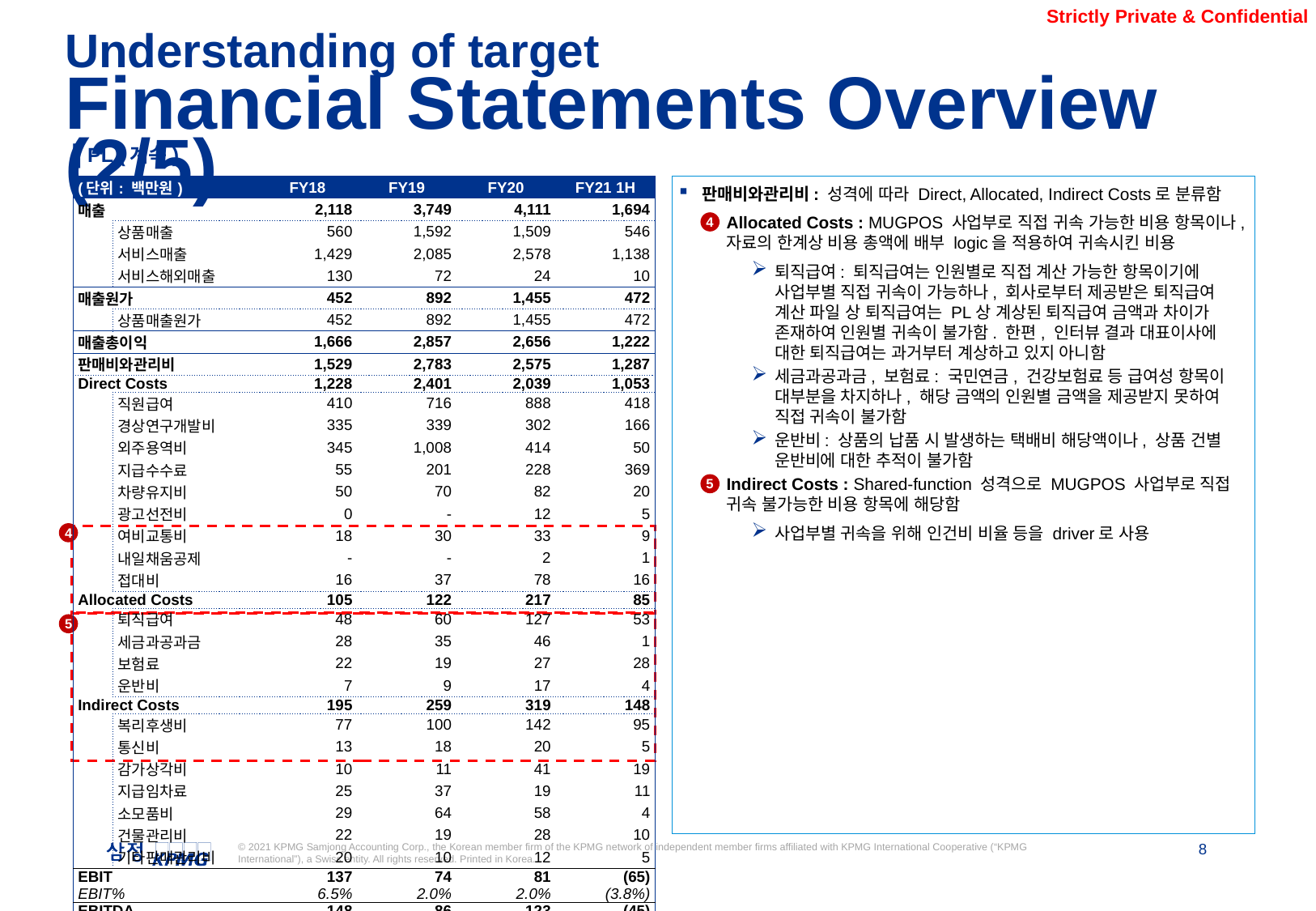

Understanding of target
Financial Statements Overview (2/5)
▌PL (계속)
판매비와관리비: 성격에 따라 Direct, Allocated, Indirect Costs로 분류함
Allocated Costs : MUGPOS 사업부로 직접 귀속 가능한 비용 항목이나, 자료의 한계상 비용 총액에 배부 logic을 적용하여 귀속시킨 비용
퇴직급여: 퇴직급여는 인원별로 직접 계산 가능한 항목이기에 사업부별 직접 귀속이 가능하나, 회사로부터 제공받은 퇴직급여 계산 파일 상 퇴직급여는 PL상 계상된 퇴직급여 금액과 차이가 존재하여 인원별 귀속이 불가함. 한편, 인터뷰 결과 대표이사에 대한 퇴직급여는 과거부터 계상하고 있지 아니함
세금과공과금, 보험료: 국민연금, 건강보험료 등 급여성 항목이 대부분을 차지하나, 해당 금액의 인원별 금액을 제공받지 못하여 직접 귀속이 불가함
운반비: 상품의 납품 시 발생하는 택배비 해당액이나, 상품 건별 운반비에 대한 추적이 불가함
Indirect Costs : Shared-function 성격으로 MUGPOS 사업부로 직접 귀속 불가능한 비용 항목에 해당함
사업부별 귀속을 위해 인건비 비율 등을 driver로 사용
| (단위: 백만원) |  | FY18 | FY19 | FY20 | FY21 1H |
| --- | --- | --- | --- | --- | --- |
| 매출 |  | 2,118 | 3,749 | 4,111 | 1,694 |
|  | 상품매출 | 560 | 1,592 | 1,509 | 546 |
|  | 서비스매출 | 1,429 | 2,085 | 2,578 | 1,138 |
|  | 서비스해외매출 | 130 | 72 | 24 | 10 |
| 매출원가 |  | 452 | 892 | 1,455 | 472 |
|  | 상품매출원가 | 452 | 892 | 1,455 | 472 |
| 매출총이익 |  | 1,666 | 2,857 | 2,656 | 1,222 |
| 판매비와관리비 |  | 1,529 | 2,783 | 2,575 | 1,287 |
| Direct Costs |  | 1,228 | 2,401 | 2,039 | 1,053 |
|  | 직원급여 | 410 | 716 | 888 | 418 |
|  | 경상연구개발비 | 335 | 339 | 302 | 166 |
|  | 외주용역비 | 345 | 1,008 | 414 | 50 |
|  | 지급수수료 | 55 | 201 | 228 | 369 |
|  | 차량유지비 | 50 | 70 | 82 | 20 |
|  | 광고선전비 | 0 | - | 12 | 5 |
|  | 여비교통비 | 18 | 30 | 33 | 9 |
|  | 내일채움공제 | - | - | 2 | 1 |
|  | 접대비 | 16 | 37 | 78 | 16 |
| Allocated Costs |  | 105 | 122 | 217 | 85 |
|  | 퇴직급여 | 48 | 60 | 127 | 53 |
|  | 세금과공과금 | 28 | 35 | 46 | 1 |
|  | 보험료 | 22 | 19 | 27 | 28 |
|  | 운반비 | 7 | 9 | 17 | 4 |
| Indirect Costs |  | 195 | 259 | 319 | 148 |
|  | 복리후생비 | 77 | 100 | 142 | 95 |
|  | 통신비 | 13 | 18 | 20 | 5 |
|  | 감가상각비 | 10 | 11 | 41 | 19 |
|  | 지급임차료 | 25 | 37 | 19 | 11 |
|  | 소모품비 | 29 | 64 | 58 | 4 |
|  | 건물관리비 | 22 | 19 | 28 | 10 |
|  | 기타판매관리비 | 20 | 10 | 12 | 5 |
| EBIT |  | 137 | 74 | 81 | (65) |
| EBIT% |  | 6.5% | 2.0% | 2.0% | (3.8%) |
| EBITDA |  | 148 | 86 | 123 | (45) |
| EBITDA% |  | 7.0% | 2.3% | 3.0% | (2.7%) |
4
5
4

5